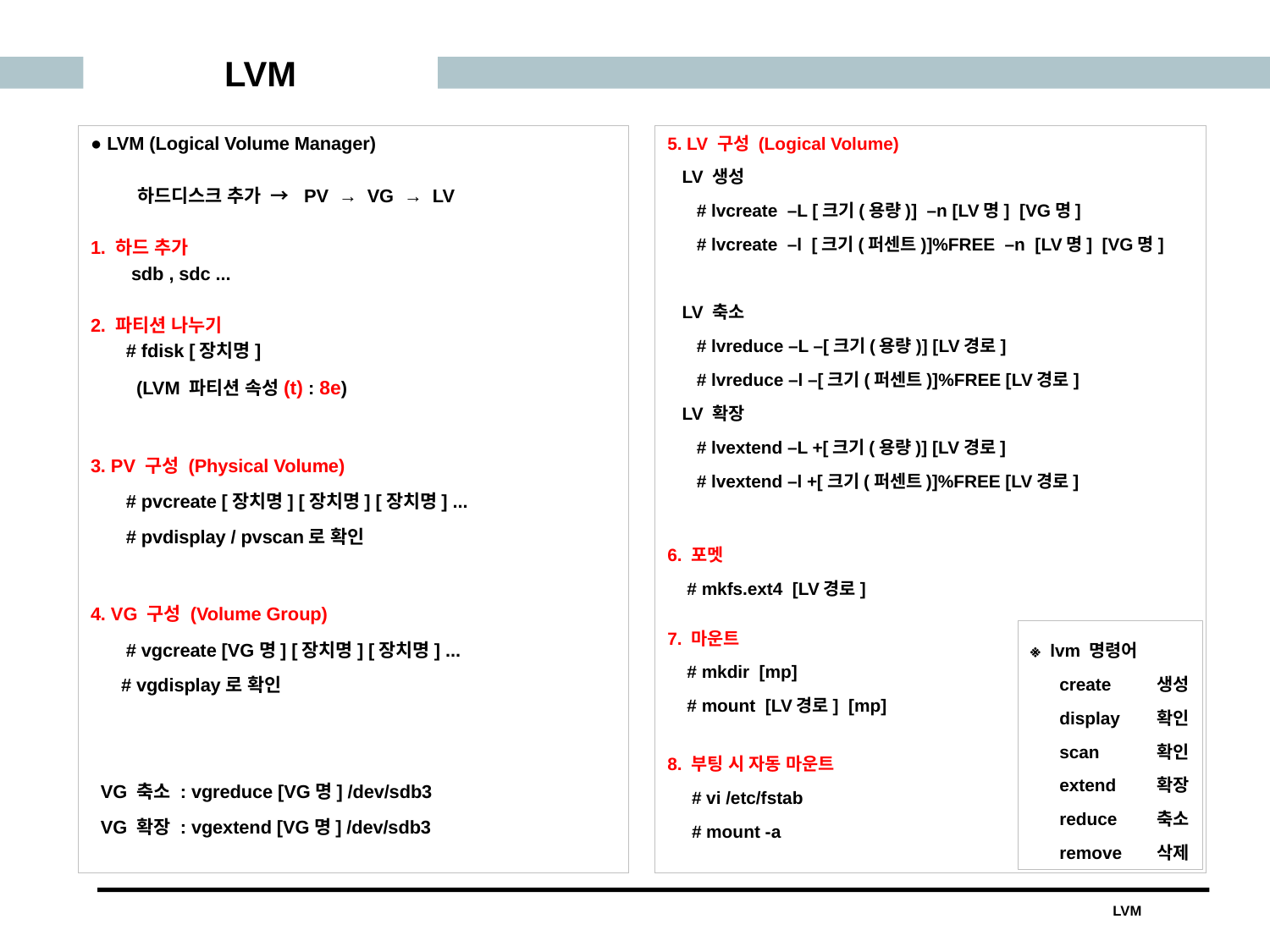

LVM

● LVM (Logical Volume Manager)

          하드디스크 추가  →  PV  →  VG  →  LV

1. 하드 추가
        sdb , sdc ...

2. 파티션 나누기
       # fdisk [장치명]
         (LVM 파티션 속성(t) : 8e)

3. PV 구성 (Physical Volume)
       # pvcreate [장치명] [장치명] [장치명] ...
       # pvdisplay / pvscan로 확인

4. VG 구성 (Volume Group)
       # vgcreate [VG명] [장치명] [장치명] ...
      # vgdisplay로 확인

  VG 축소 : vgreduce [VG명] /dev/sdb3
  VG 확장 : vgextend [VG명] /dev/sdb3
5. LV 구성 (Logical Volume)
   LV 생성
      # lvcreate  –L [크기(용량)]  –n [LV명]  [VG명]
      # lvcreate  –l  [크기(퍼센트)]%FREE  –n  [LV명]  [VG명]

   LV 축소
      # lvreduce –L –[크기(용량)] [LV경로]
      # lvreduce –l –[크기(퍼센트)]%FREE [LV경로]
   LV 확장
      # lvextend –L +[크기(용량)] [LV경로]
      # lvextend –l +[크기(퍼센트)]%FREE [LV경로]

6. 포멧
    # mkfs.ext4  [LV경로]

7. 마운트
    # mkdir  [mp]
    # mount  [LV경로]  [mp]

8. 부팅 시 자동 마운트
     # vi /etc/fstab
     # mount -a
※ lvm 명령어
      create 	생성
      display 	확인
      scan 	확인
      extend 	확장
      reduce	축소
      remove 	삭제

LVM